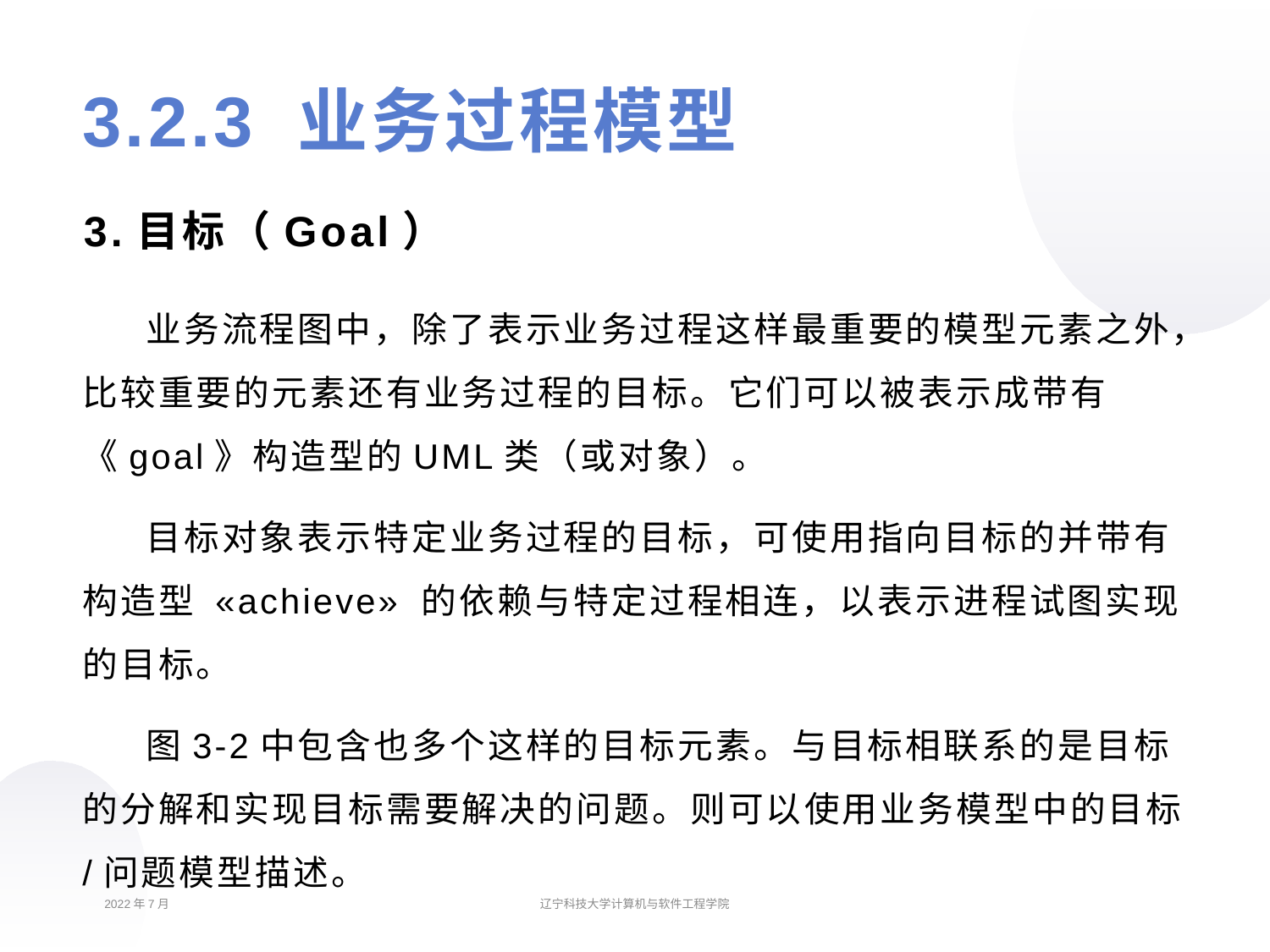

# 3.2.3 业务过程模型
3.目标（Goal）

业务流程图中，除了表示业务过程这样最重要的模型元素之外，比较重要的元素还有业务过程的目标。它们可以被表示成带有《goal》构造型的UML类（或对象）。
目标对象表示特定业务过程的目标，可使用指向目标的并带有构造型 «achieve» 的依赖与特定过程相连，以表示进程试图实现的目标。
图3-2中包含也多个这样的目标元素。与目标相联系的是目标的分解和实现目标需要解决的问题。则可以使用业务模型中的目标/问题模型描述。

2022年7月
辽宁科技大学计算机与软件工程学院
58